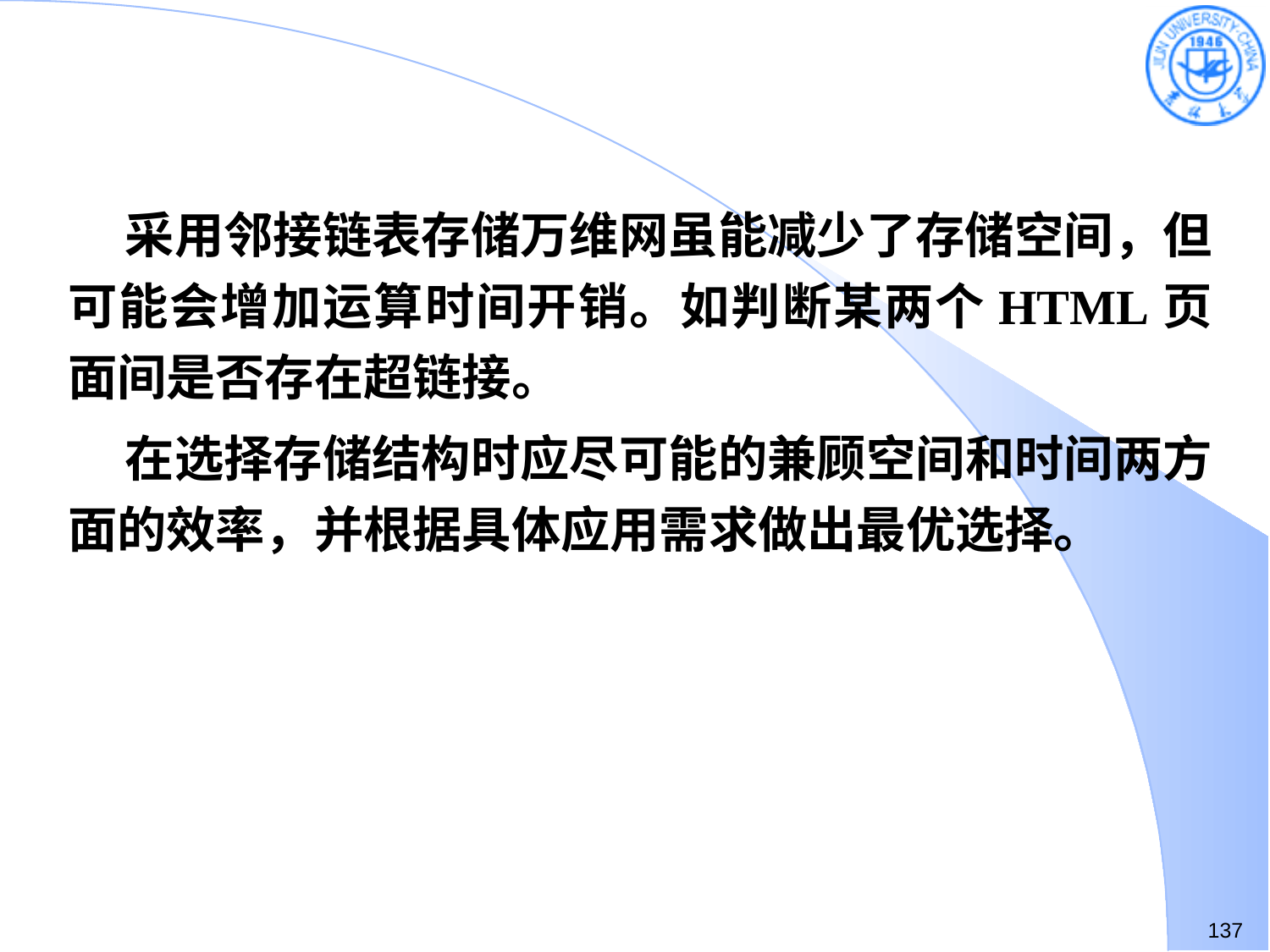

采用邻接链表存储万维网虽能减少了存储空间，但可能会增加运算时间开销。如判断某两个HTML页面间是否存在超链接。
    在选择存储结构时应尽可能的兼顾空间和时间两方面的效率，并根据具体应用需求做出最优选择。